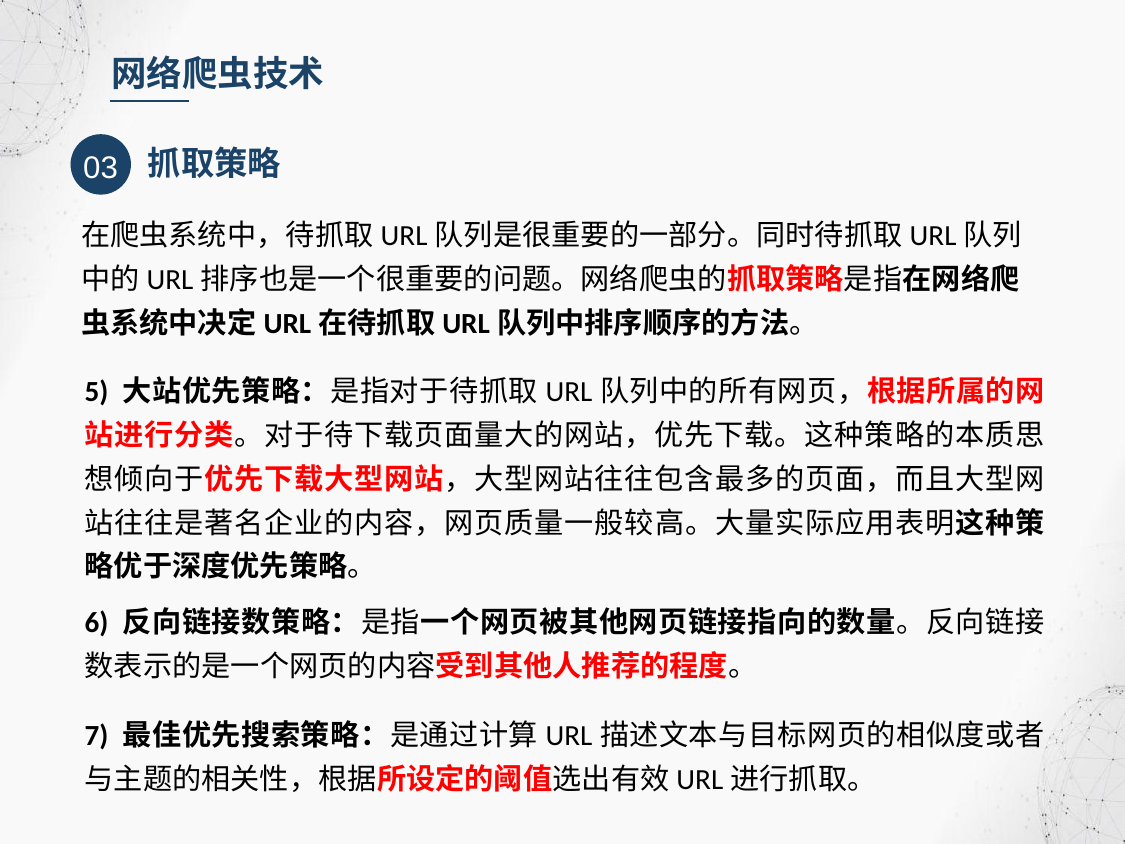

网络爬虫技术

03
抓取策略
在爬虫系统中，待抓取URL队列是很重要的一部分。同时待抓取URL队列中的URL排序也是一个很重要的问题。网络爬虫的抓取策略是指在网络爬虫系统中决定URL在待抓取URL队列中排序顺序的方法。
5) 大站优先策略：是指对于待抓取URL队列中的所有网页，根据所属的网站进行分类。对于待下载页面量大的网站，优先下载。这种策略的本质思想倾向于优先下载大型网站，大型网站往往包含最多的页面，而且大型网站往往是著名企业的内容，网页质量一般较高。大量实际应用表明这种策略优于深度优先策略。
6) 反向链接数策略：是指一个网页被其他网页链接指向的数量。反向链接数表示的是一个网页的内容受到其他人推荐的程度。
7) 最佳优先搜索策略：是通过计算URL描述文本与目标网页的相似度或者与主题的相关性，根据所设定的阈值选出有效URL进行抓取。